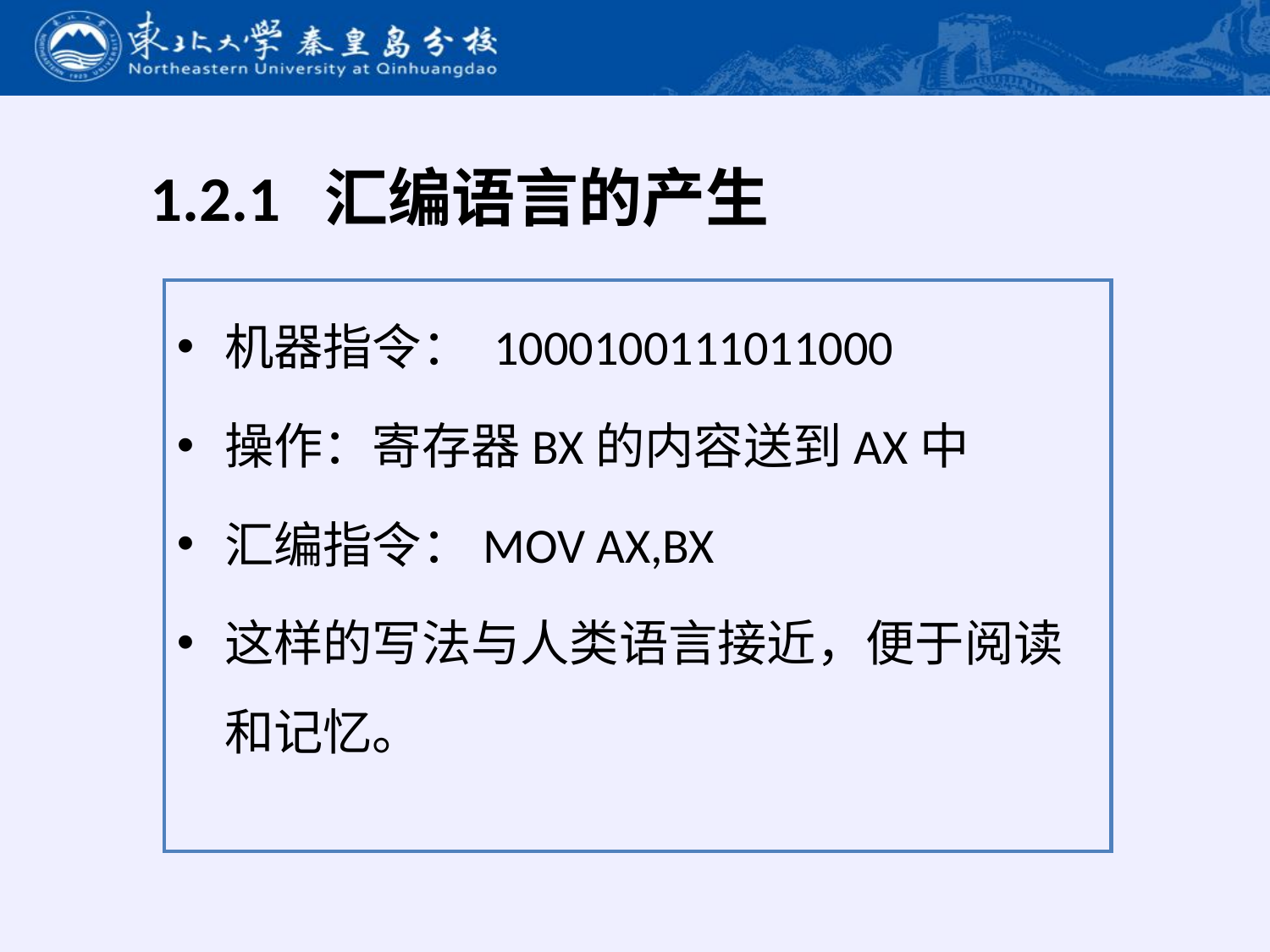

# 1.2.1  汇编语言的产生
机器指令： 1000100111011000
操作：寄存器BX的内容送到AX中
汇编指令：MOV AX,BX
这样的写法与人类语言接近，便于阅读和记忆。